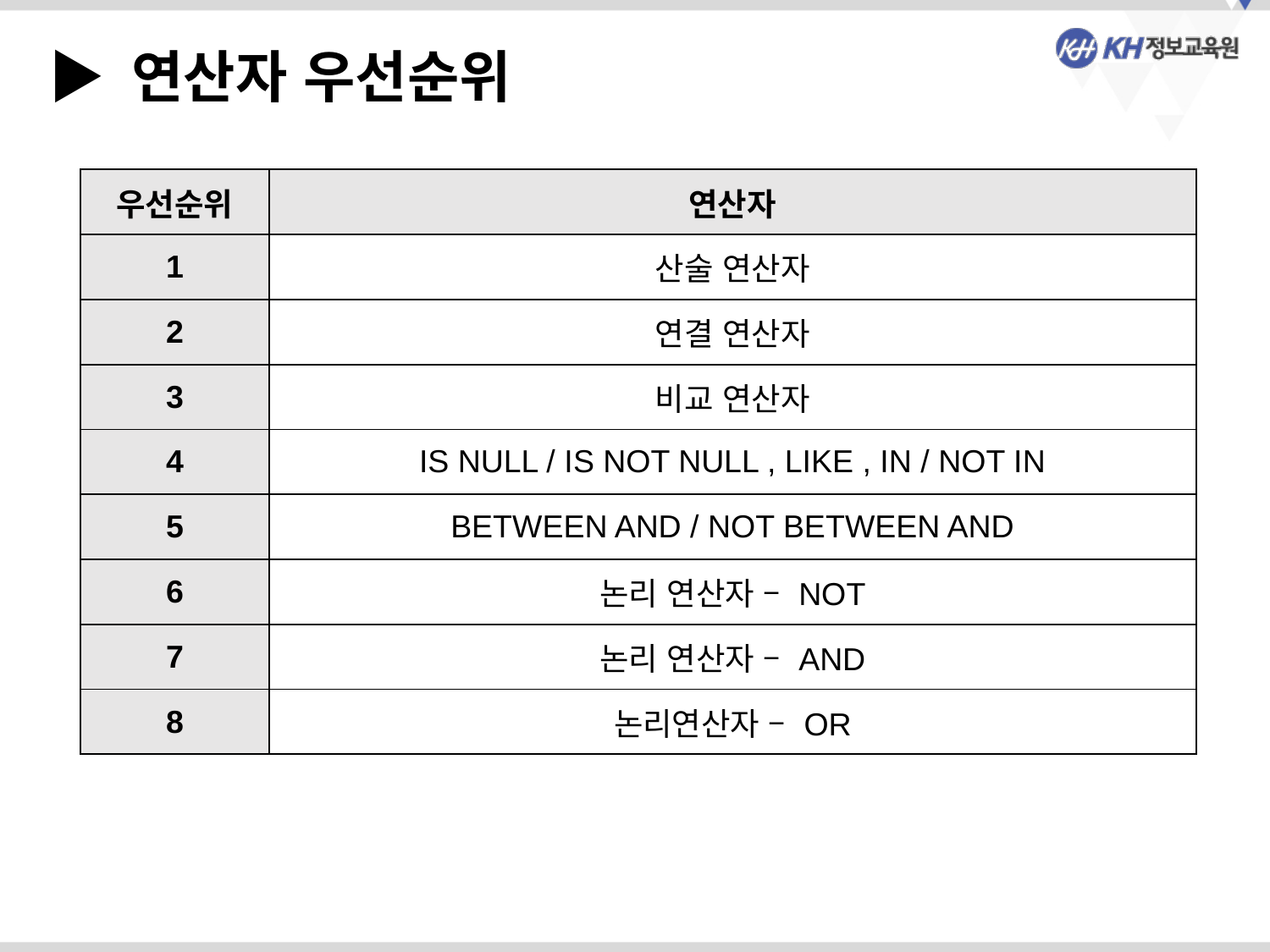

▶ 연산자 우선순위
| 우선순위 | 연산자 |
| --- | --- |
| 1 | 산술 연산자 |
| 2 | 연결 연산자 |
| 3 | 비교 연산자 |
| 4 | IS NULL / IS NOT NULL , LIKE , IN / NOT IN |
| 5 | BETWEEN AND / NOT BETWEEN AND |
| 6 | 논리 연산자 – NOT |
| 7 | 논리 연산자 – AND |
| 8 | 논리연산자 – OR |